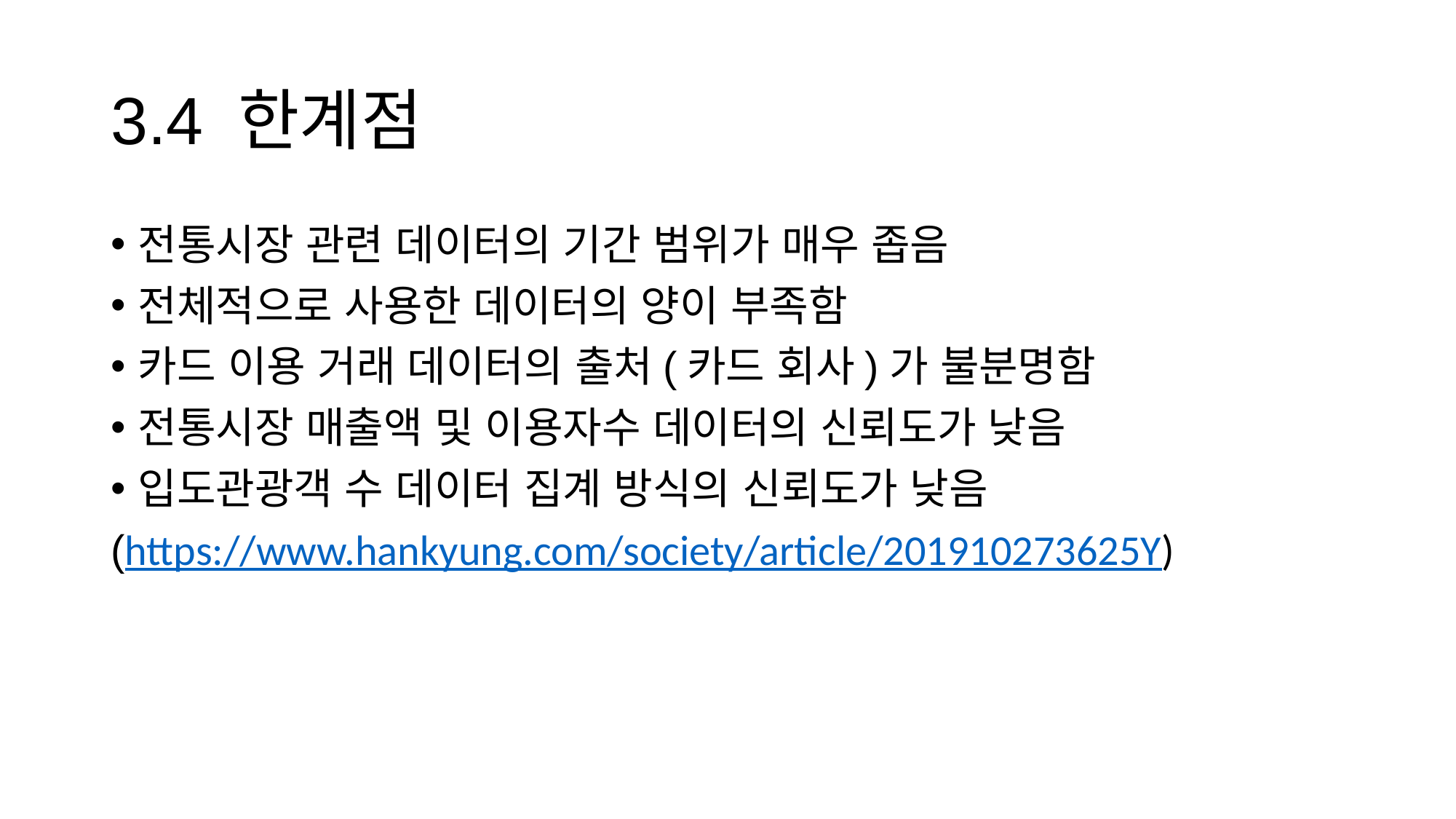

# 3.4 한계점
전통시장 관련 데이터의 기간 범위가 매우 좁음
전체적으로 사용한 데이터의 양이 부족함
카드 이용 거래 데이터의 출처(카드 회사)가 불분명함
전통시장 매출액 및 이용자수 데이터의 신뢰도가 낮음
입도관광객 수 데이터 집계 방식의 신뢰도가 낮음
(https://www.hankyung.com/society/article/201910273625Y)